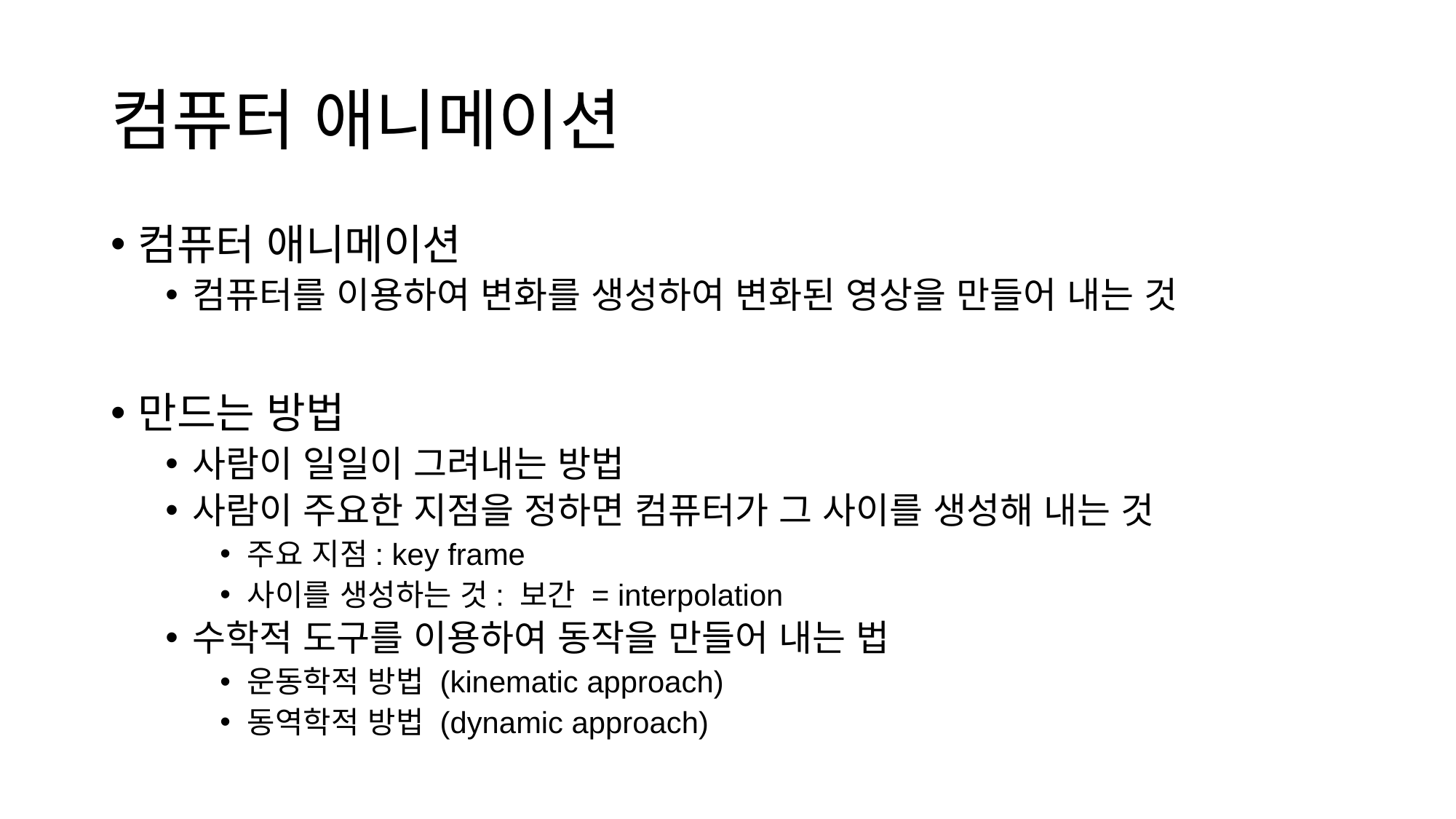

# 컴퓨터 애니메이션
컴퓨터 애니메이션
컴퓨터를 이용하여 변화를 생성하여 변화된 영상을 만들어 내는 것

만드는 방법
사람이 일일이 그려내는 방법
사람이 주요한 지점을 정하면 컴퓨터가 그 사이를 생성해 내는 것
주요 지점: key frame
사이를 생성하는 것: 보간 = interpolation
수학적 도구를 이용하여 동작을 만들어 내는 법
운동학적 방법 (kinematic approach)
동역학적 방법 (dynamic approach)